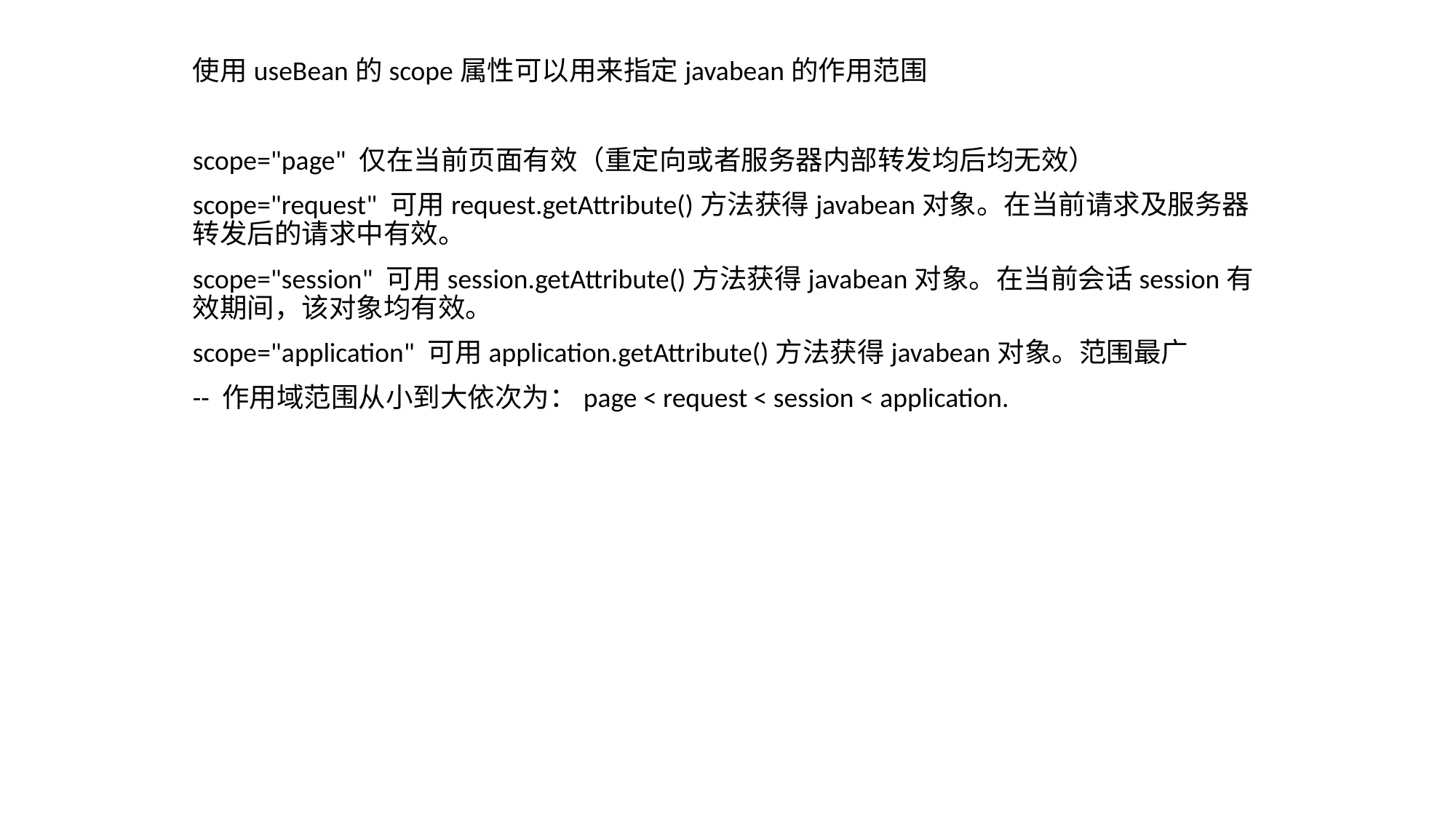

使用useBean的scope属性可以用来指定javabean的作用范围

scope="page" 仅在当前页面有效（重定向或者服务器内部转发均后均无效）
scope="request" 可用request.getAttribute()方法获得javabean对象。在当前请求及服务器转发后的请求中有效。
scope="session" 可用session.getAttribute()方法获得javabean对象。在当前会话session有效期间，该对象均有效。
scope="application" 可用application.getAttribute()方法获得javabean对象。范围最广
-- 作用域范围从小到大依次为：page < request < session < application.